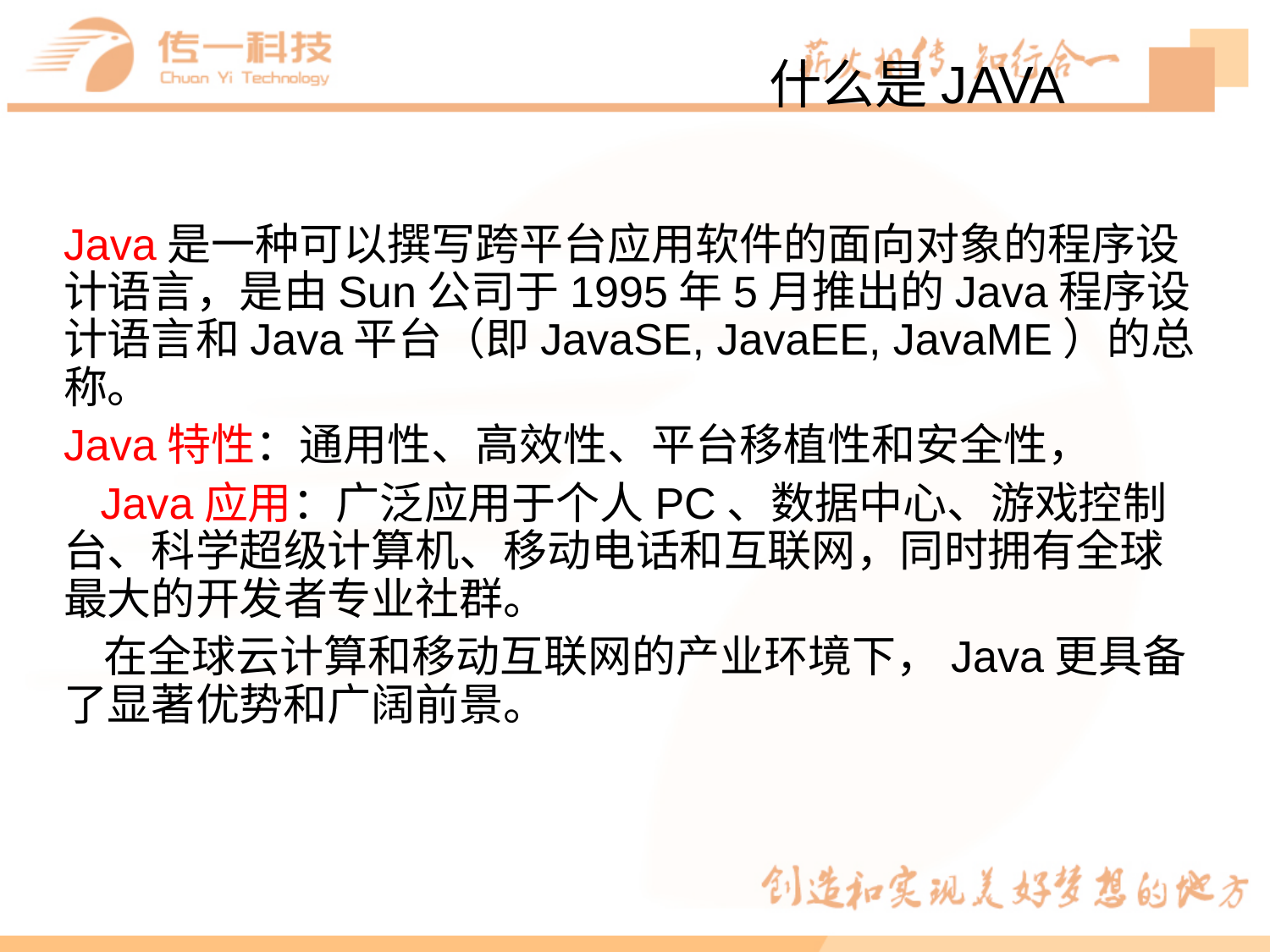

# 什么是JAVA
Java是一种可以撰写跨平台应用软件的面向对象的程序设计语言，是由Sun公司于1995年5月推出的Java程序设计语言和Java平台（即JavaSE, JavaEE, JavaME）的总称。
Java特性：通用性、高效性、平台移植性和安全性，
   Java应用：广泛应用于个人PC、数据中心、游戏控制台、科学超级计算机、移动电话和互联网，同时拥有全球最大的开发者专业社群。
   在全球云计算和移动互联网的产业环境下，Java更具备了显著优势和广阔前景。